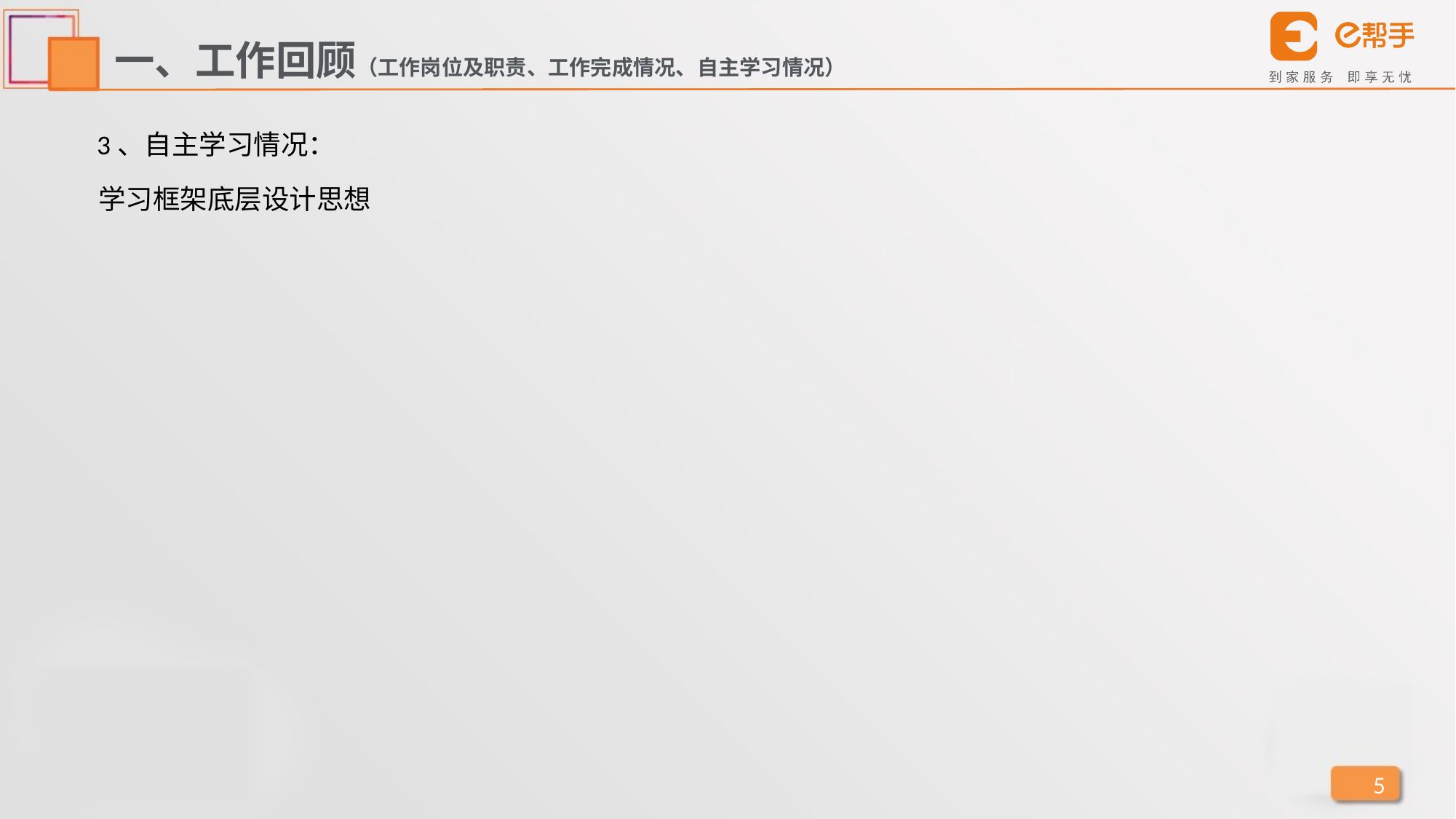

一、工作回顾（工作岗位及职责、工作完成情况、自主学习情况）
3、自主学习情况：
学习框架底层设计思想
5